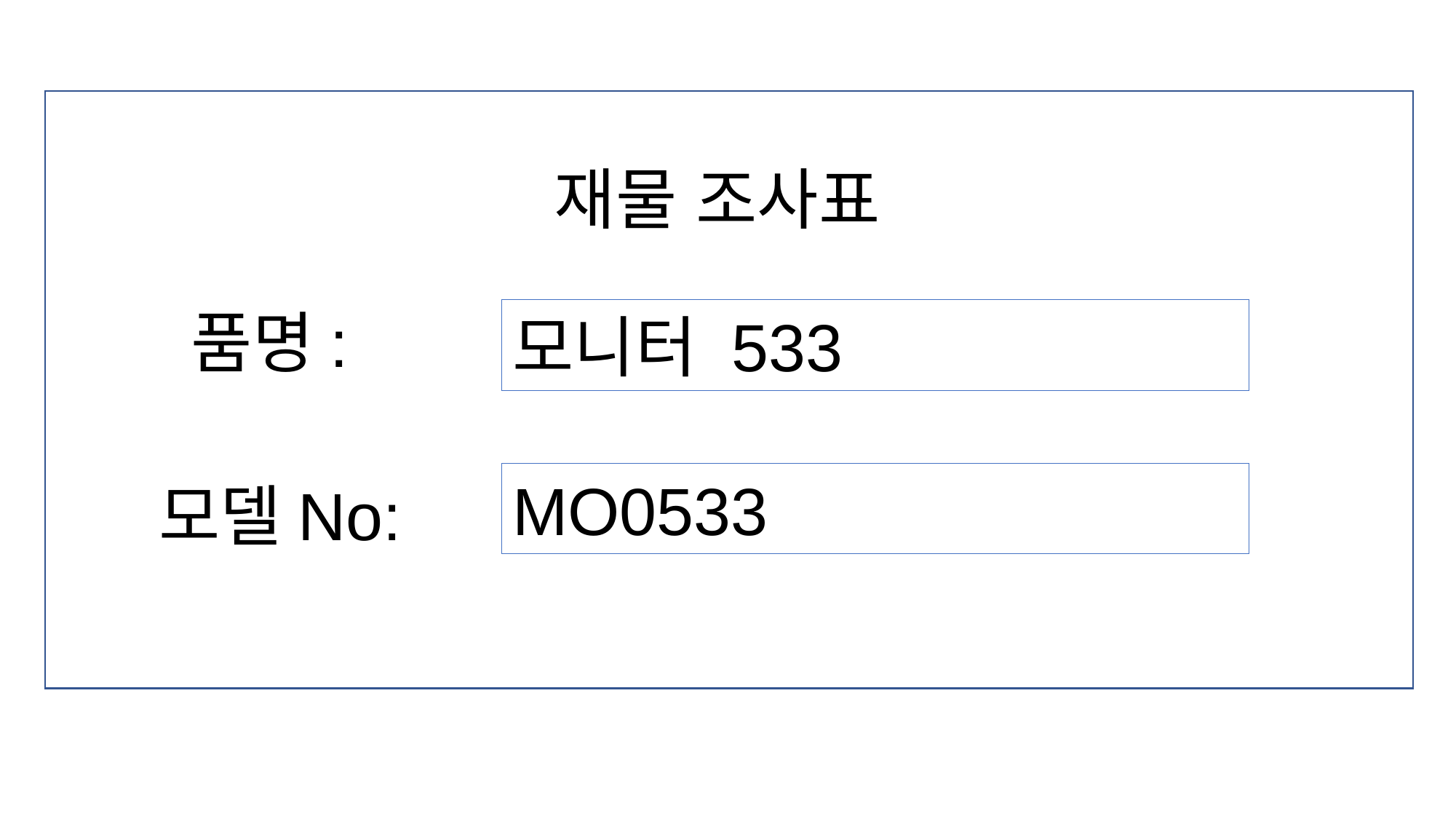

재물 조사표
품명:
모니터 533
MO0533
모델No: